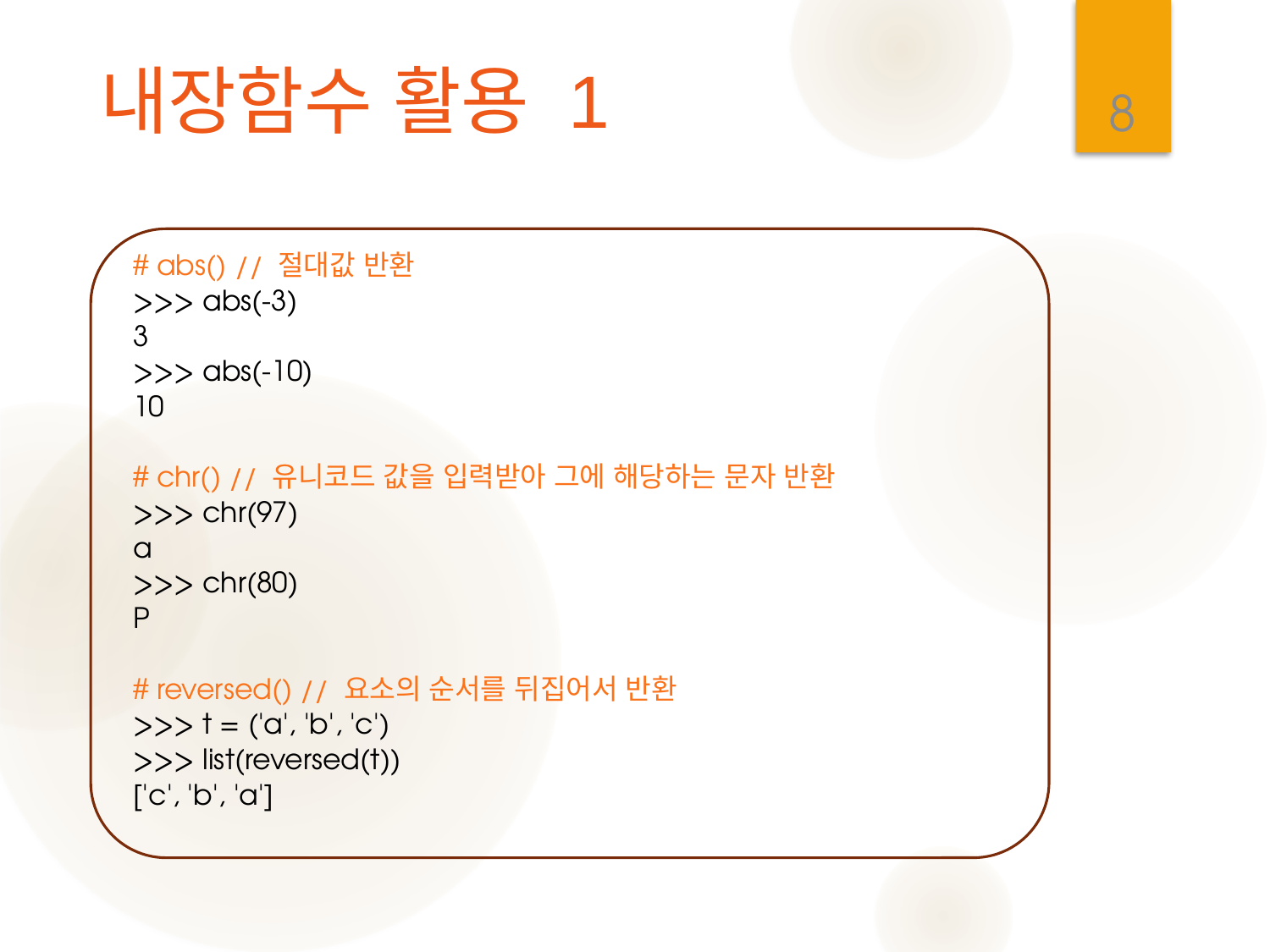

8
# 내장함수 활용 1

# abs() // 절대값 반환
>>> abs(-3)
3
>>> abs(-10)
10

# chr() // 유니코드 값을 입력받아 그에 해당하는 문자 반환
>>> chr(97)
a
>>> chr(80)
P

# reversed() // 요소의 순서를 뒤집어서 반환
>>> t = ('a', 'b', 'c')
>>> list(reversed(t))
['c', 'b', 'a']